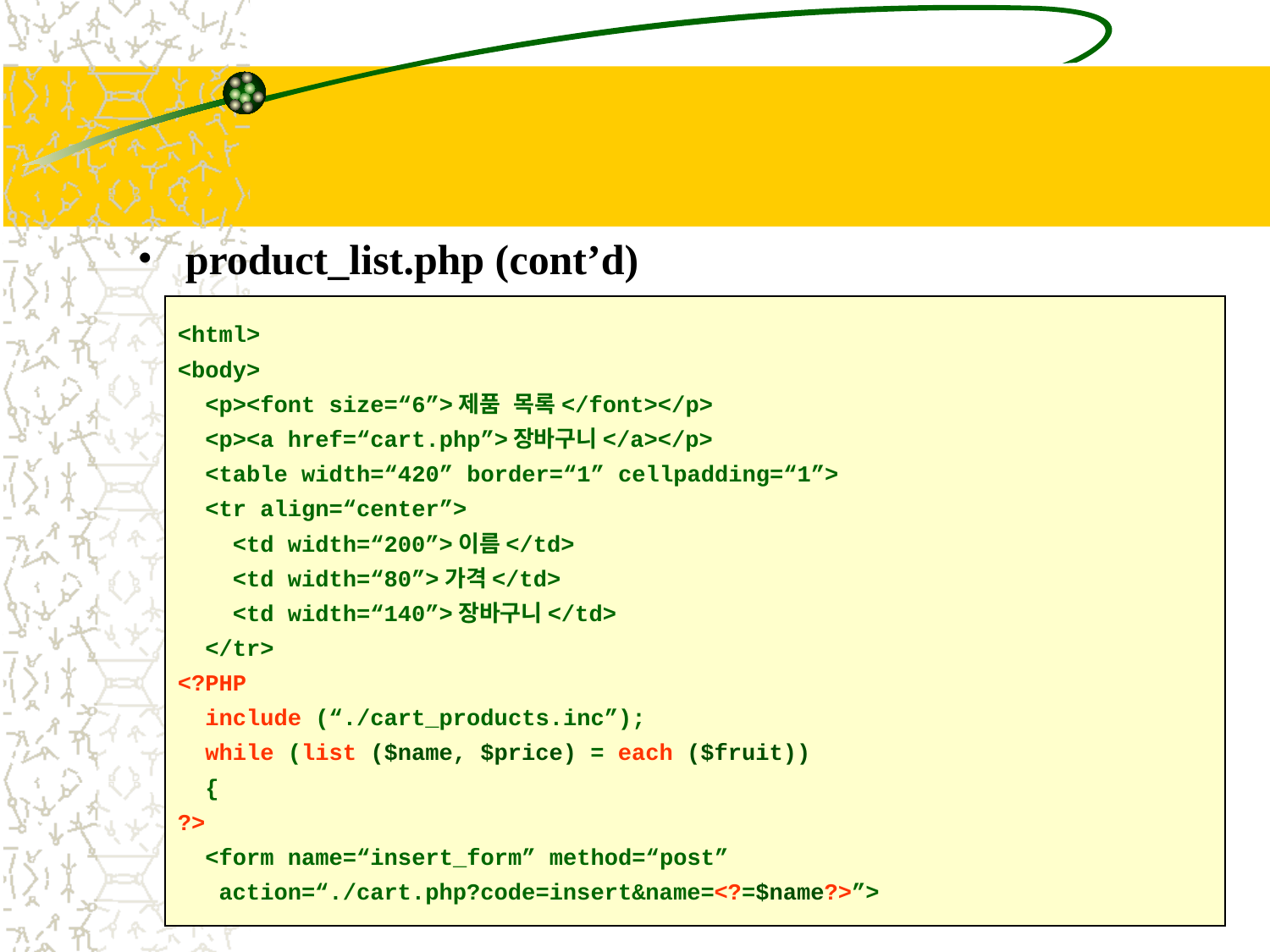

#
product_list.php (cont’d)
<html>
<body>
  <p><font size=“6”>제품 목록</font></p>
  <p><a href=“cart.php”>장바구니</a></p>
  <table width=“420” border=“1” cellpadding=“1”>
  <tr align=“center”>
    <td width=“200”>이름</td>
    <td width=“80”>가격</td>
    <td width=“140”>장바구니</td>
  </tr>
<?PHP
  include (“./cart_products.inc”);
  while (list ($name, $price) = each ($fruit))
  {
?>
  <form name=“insert_form” method=“post”
   action=“./cart.php?code=insert&name=<?=$name?>”>